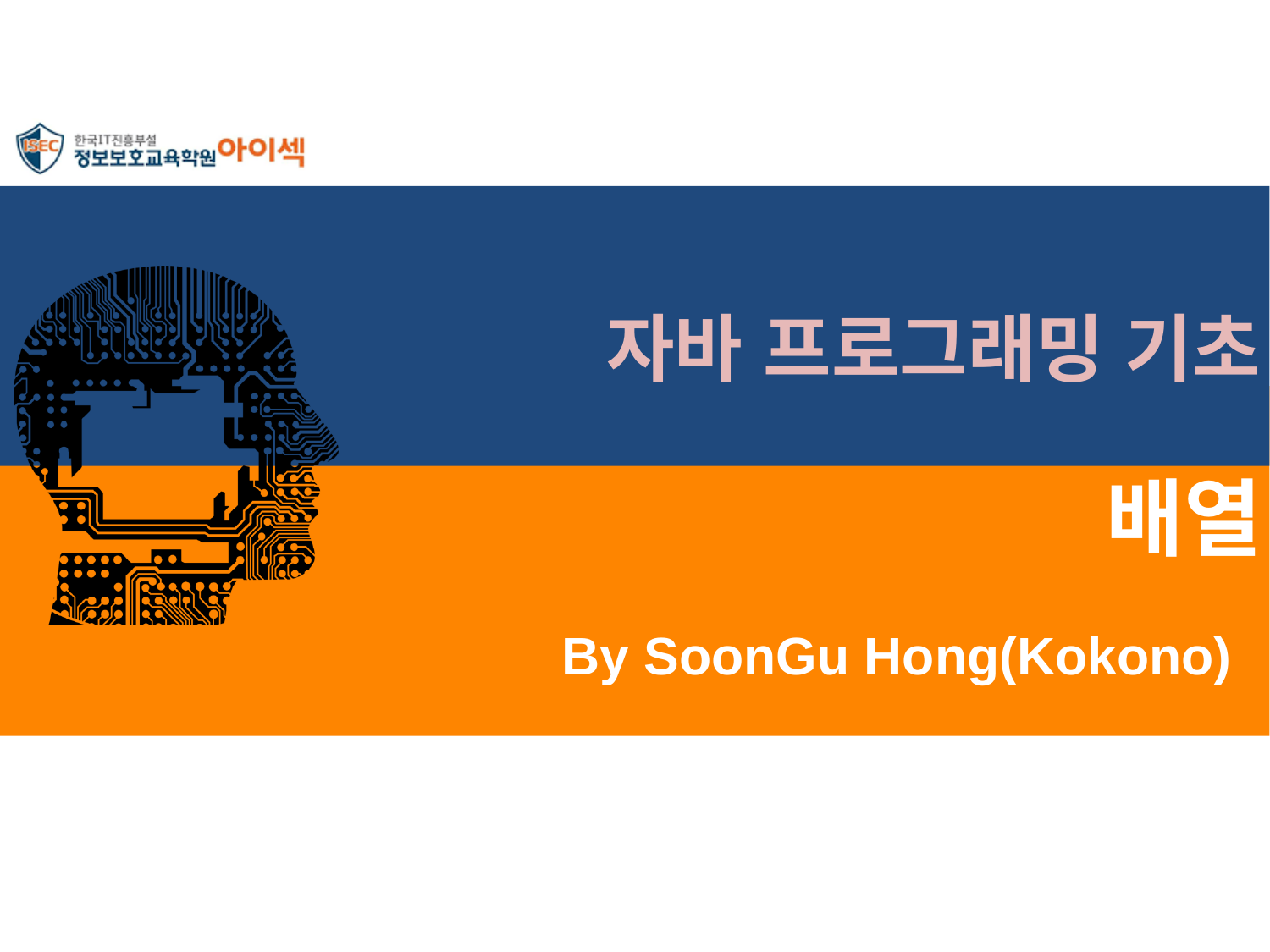

자바 프로그래밍 기초
# 배열
By SoonGu Hong(Kokono)